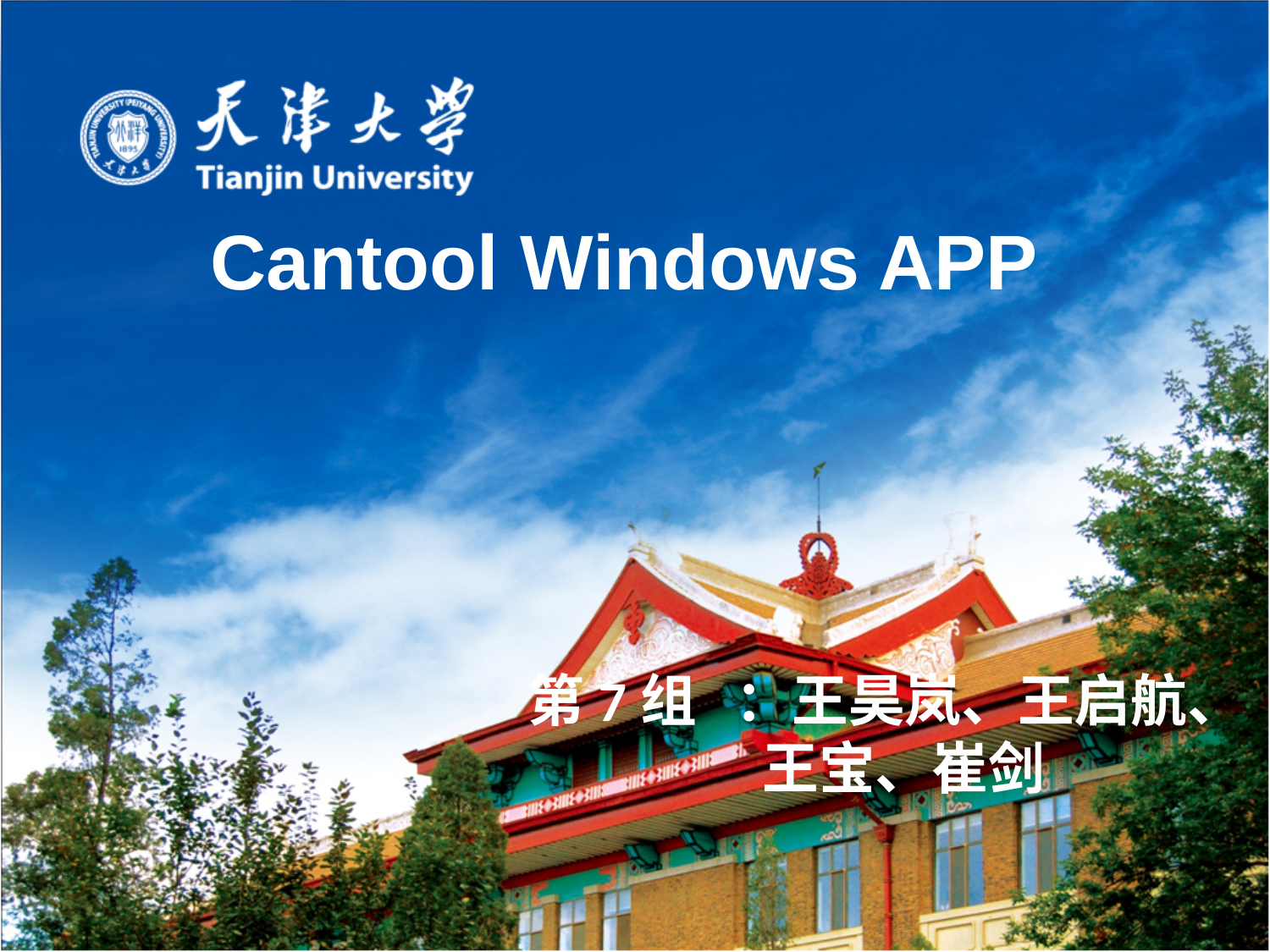

# Cantool Windows APP

                              第7组   ：王昊岚、王启航、					王宝、崔剑